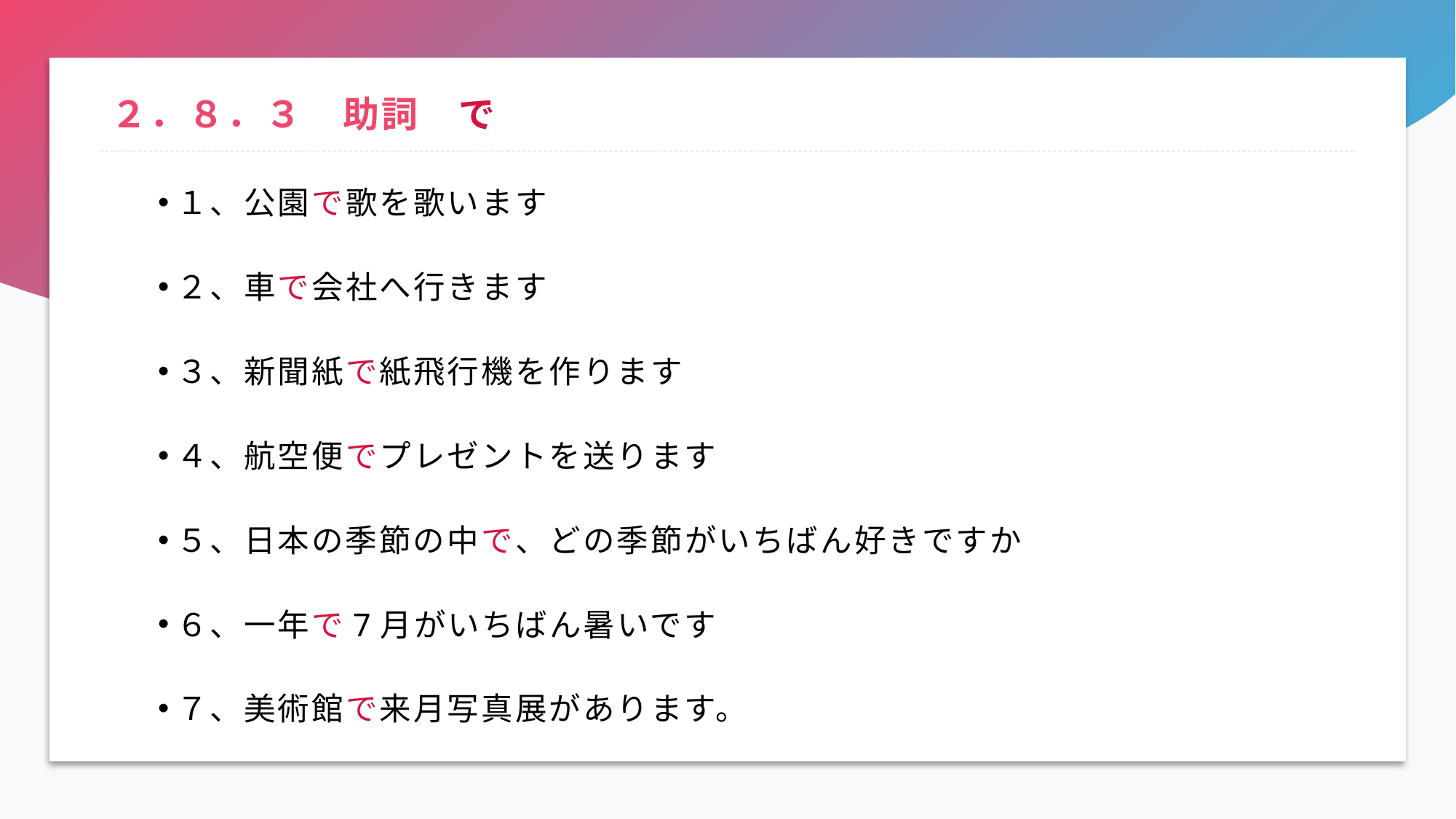

# ２．８．３　助詞　で
１、公園で歌を歌います
２、車で会社へ行きます
３、新聞紙で紙飛行機を作ります
４、航空便でプレゼントを送ります
５、日本の季節の中で、どの季節がいちばん好きですか
６、一年で7月がいちばん暑いです
７、美術館で来月写真展があります。